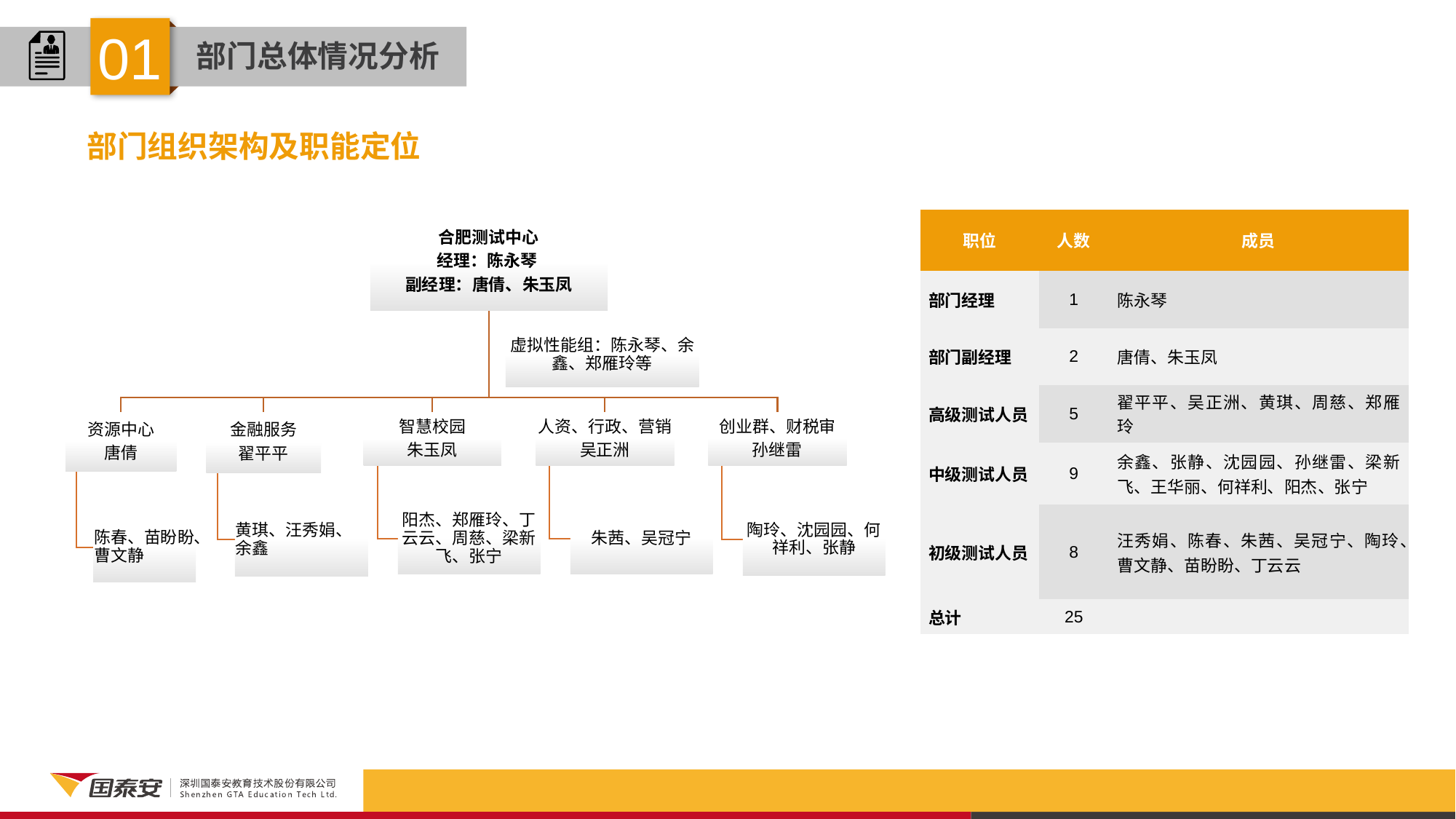

01

部门总体情况分析

部门组织架构及职能定位

合肥测试中心
经理：陈永琴
副经理：唐倩、朱玉凤
资源中心
唐倩
陈春、苗盼盼、曹文静
金融服务
翟平平
黄琪、汪秀娟、余鑫
智慧校园
朱玉凤
阳杰、郑雁玲、丁云云、周慈、梁新飞、张宁
人资、行政、营销
吴正洲
朱茜、吴冠宁
创业群、财税审
孙继雷
陶玲、沈园园、何祥利、张静
虚拟性能组：陈永琴、余鑫、郑雁玲等
| 职位 | 人数 | 成员 |
| --- | --- | --- |
| 部门经理 | 1 | 陈永琴 |
| 部门副经理 | 2 | 唐倩、朱玉凤 |
| 高级测试人员 | 5 | 翟平平、吴正洲、黄琪、周慈、郑雁玲 |
| 中级测试人员 | 9 | 余鑫、张静、沈园园、孙继雷、梁新飞、王华丽、何祥利、阳杰、张宁 |
| 初级测试人员 | 8 | 汪秀娟、陈春、朱茜、吴冠宁、陶玲、曹文静、苗盼盼、丁云云 |
| 总计 | 25 |  |